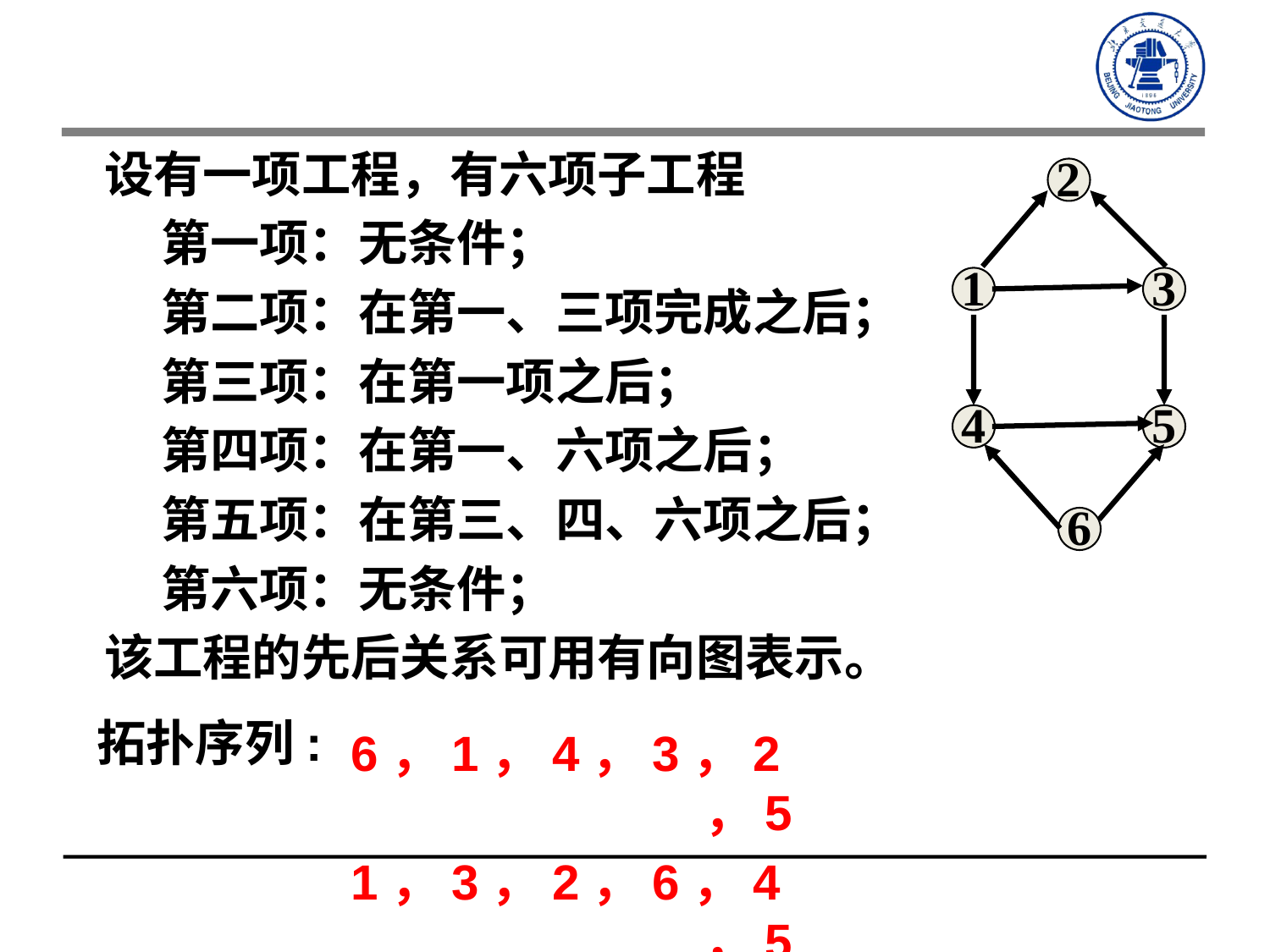

设有一项工程，有六项子工程
    第一项：无条件；
    第二项：在第一、三项完成之后；
    第三项：在第一项之后；
    第四项：在第一、六项之后；
    第五项：在第三、四、六项之后；
    第六项：无条件；
该工程的先后关系可用有向图表示。

2

1
3

4
5

6
拓扑序列:
6，1，4，3，2，5
1，3，2，6，4，5